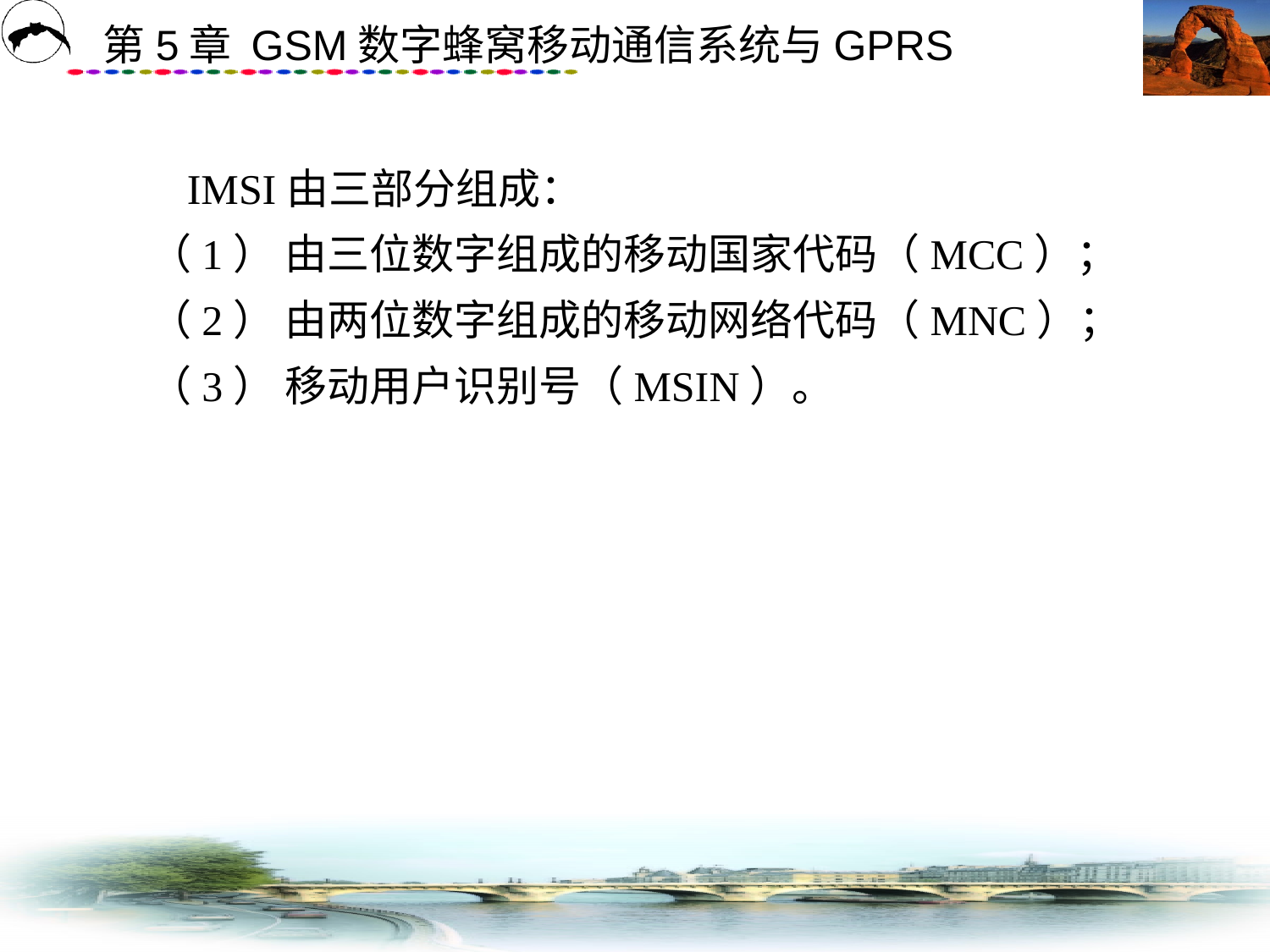

# IMSI由三部分组成： （1） 由三位数字组成的移动国家代码（MCC）； （2） 由两位数字组成的移动网络代码（MNC）； （3） 移动用户识别号（MSIN）。